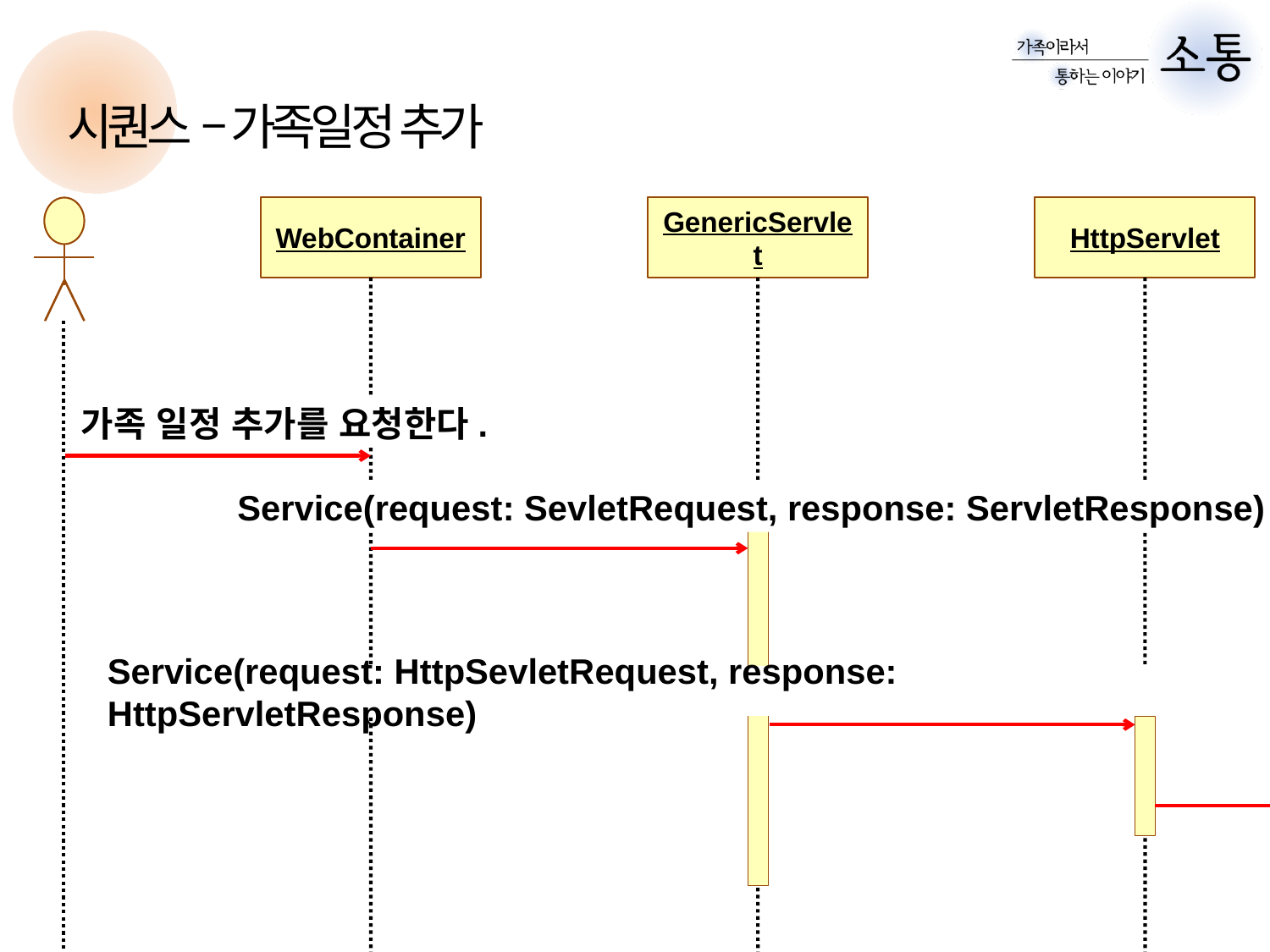

시퀀스 – 가족일정 추가

WebContainer
GenericServlet
HttpServlet
가족 일정 추가를 요청한다.
Service(request: SevletRequest, response: ServletResponse)

Service(request: HttpSevletRequest, response: HttpServletResponse)